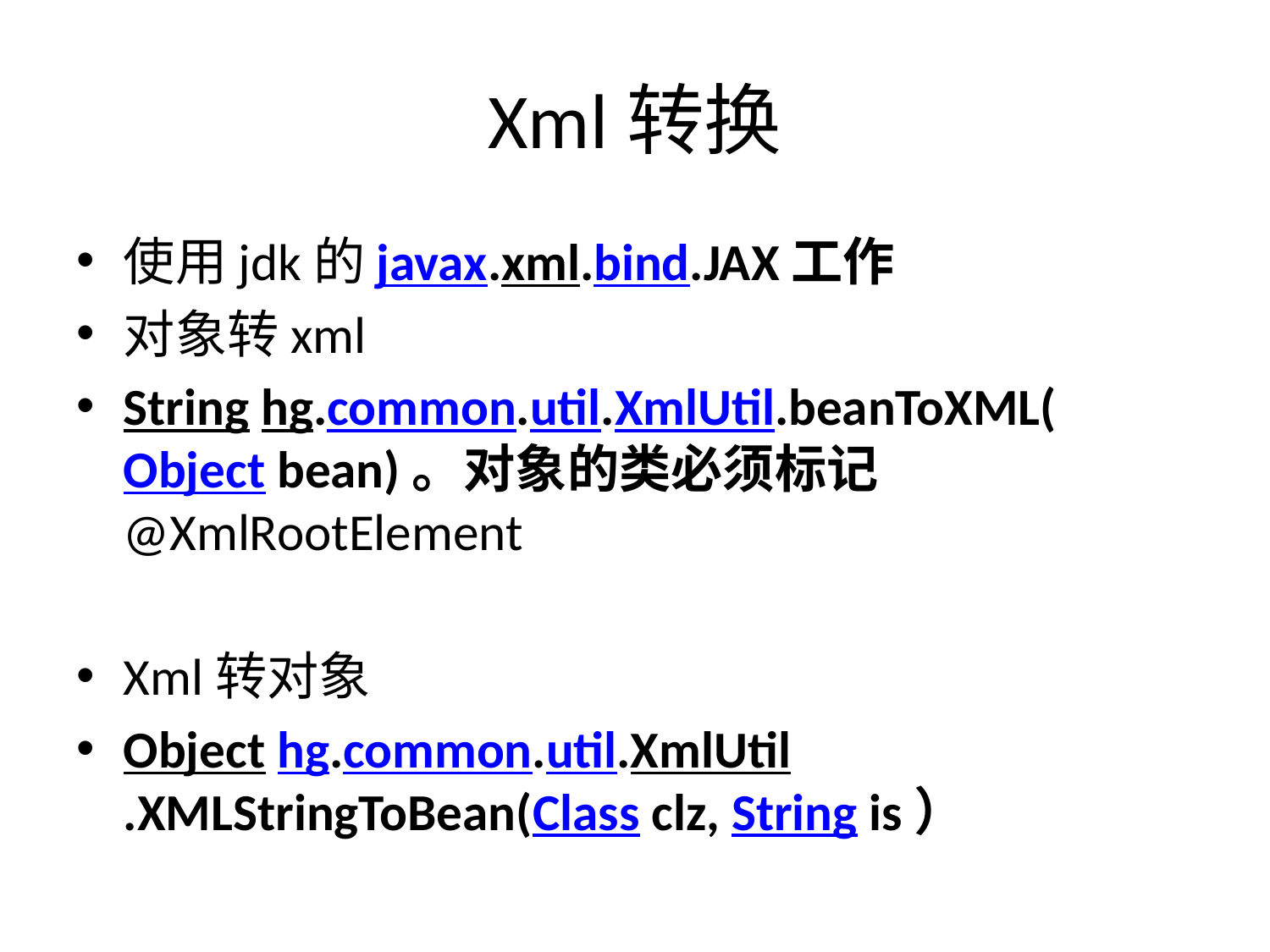

# Xml转换
使用jdk的javax.xml.bind.JAX工作
对象转xml
String hg.common.util.XmlUtil.beanToXML(Object bean)。对象的类必须标记@XmlRootElement

Xml转对象
Object hg.common.util.XmlUtil.XMLStringToBean(Class clz, String is）